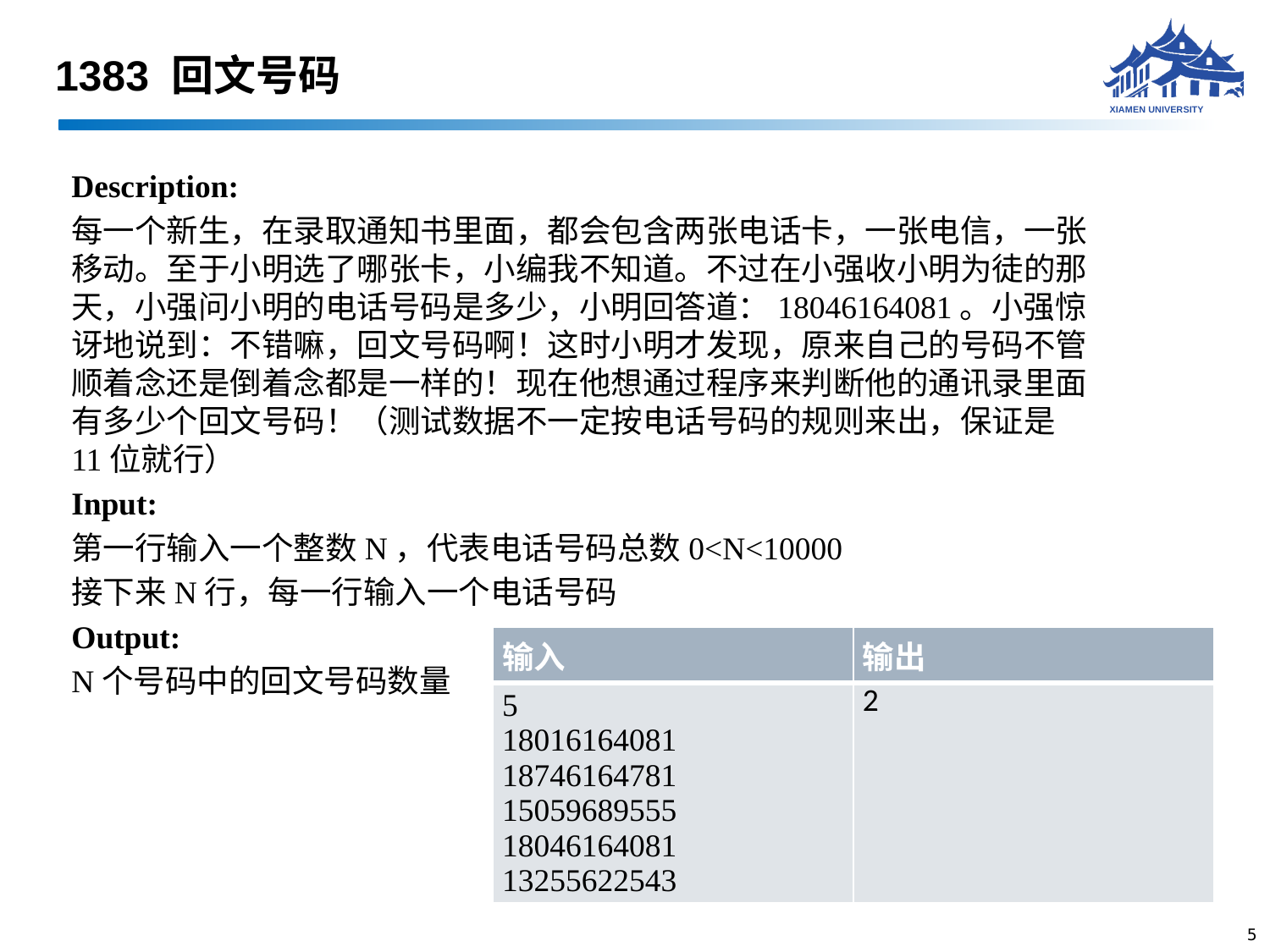

# 1383 回文号码
Description:
每一个新生，在录取通知书里面，都会包含两张电话卡，一张电信，一张移动。至于小明选了哪张卡，小编我不知道。不过在小强收小明为徒的那天，小强问小明的电话号码是多少，小明回答道：18046164081。小强惊讶地说到：不错嘛，回文号码啊！这时小明才发现，原来自己的号码不管顺着念还是倒着念都是一样的！现在他想通过程序来判断他的通讯录里面有多少个回文号码！（测试数据不一定按电话号码的规则来出，保证是11位就行）
Input:
第一行输入一个整数N，代表电话号码总数0<N<10000
接下来N行，每一行输入一个电话号码
Output:
N个号码中的回文号码数量
| 输入 | 输出 |
| --- | --- |
| 5 18016164081 18746164781 15059689555 18046164081 13255622543 | 2 |
5